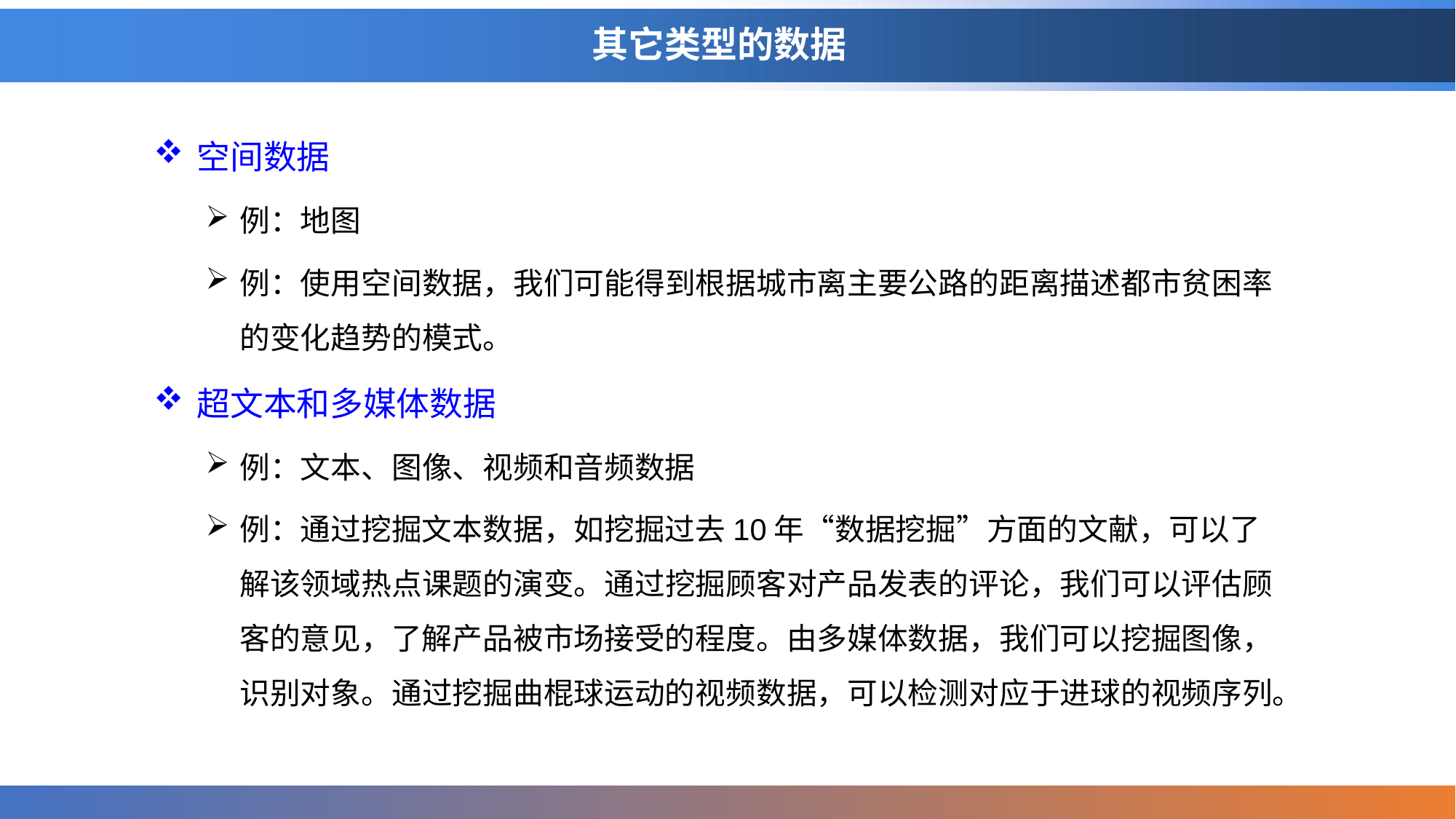

# 其它类型的数据
空间数据
例：地图
例：使用空间数据，我们可能得到根据城市离主要公路的距离描述都市贫困率的变化趋势的模式。
超文本和多媒体数据
例：文本、图像、视频和音频数据
例：通过挖掘文本数据，如挖掘过去10年“数据挖掘”方面的文献，可以了解该领域热点课题的演变。通过挖掘顾客对产品发表的评论，我们可以评估顾客的意见，了解产品被市场接受的程度。由多媒体数据，我们可以挖掘图像，识别对象。通过挖掘曲棍球运动的视频数据，可以检测对应于进球的视频序列。